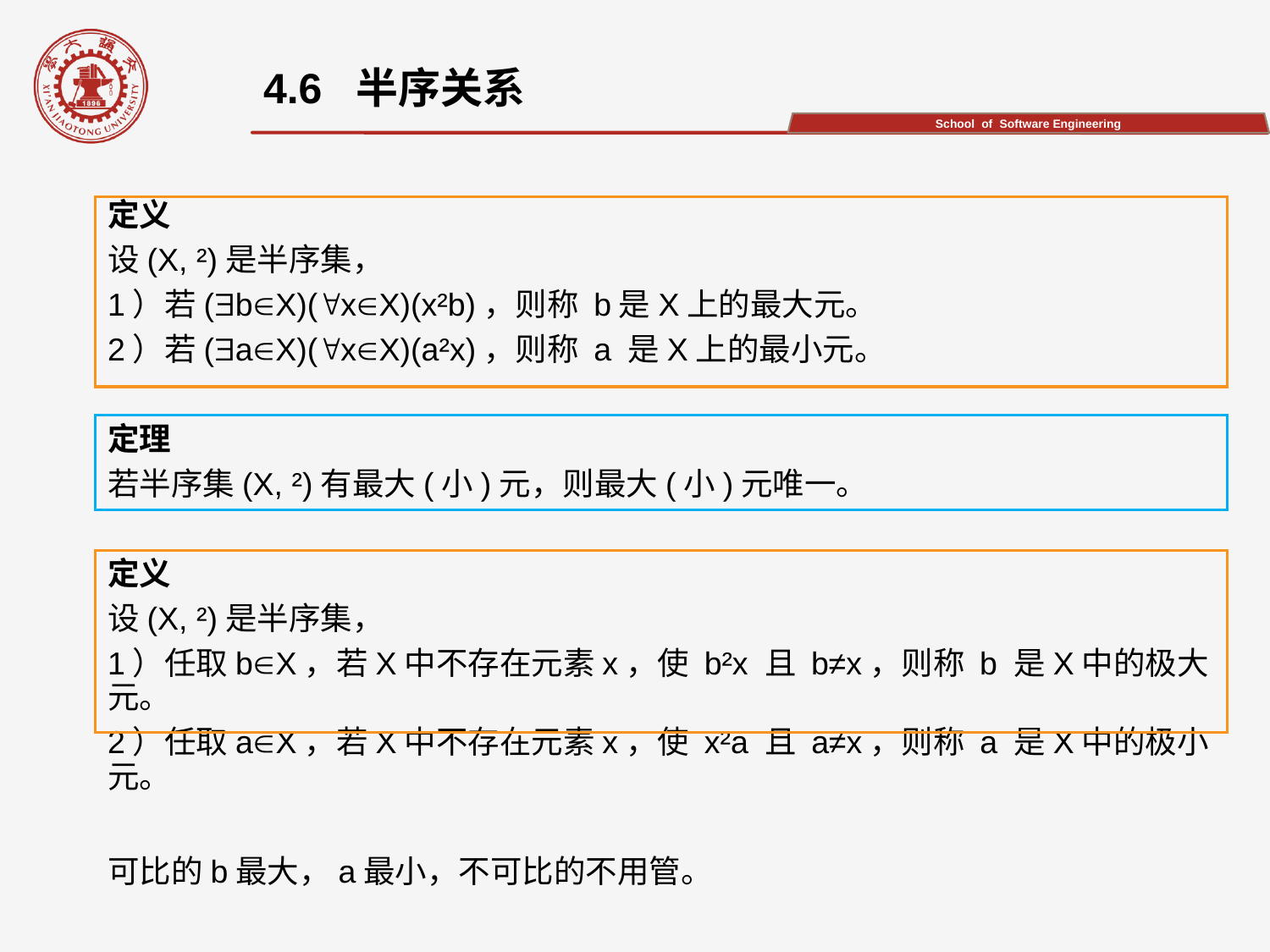

4.6  半序关系
定义
设(X, ²)是半序集，
1）若(∃b∈X)(∀x∈X)(x²b)，则称 b是X上的最大元。
2）若(∃a∈X)(∀x∈X)(a²x)，则称 a 是X上的最小元。

定理
若半序集(X, ²)有最大(小)元，则最大(小)元唯一。

定义
设(X, ²)是半序集，
1）任取b∈X，若X中不存在元素x，使 b²x 且 b≠x，则称 b 是X中的极大元。
2）任取a∈X，若X中不存在元素x，使 x²a 且 a≠x，则称 a 是X中的极小元。

可比的b最大，a最小，不可比的不用管。